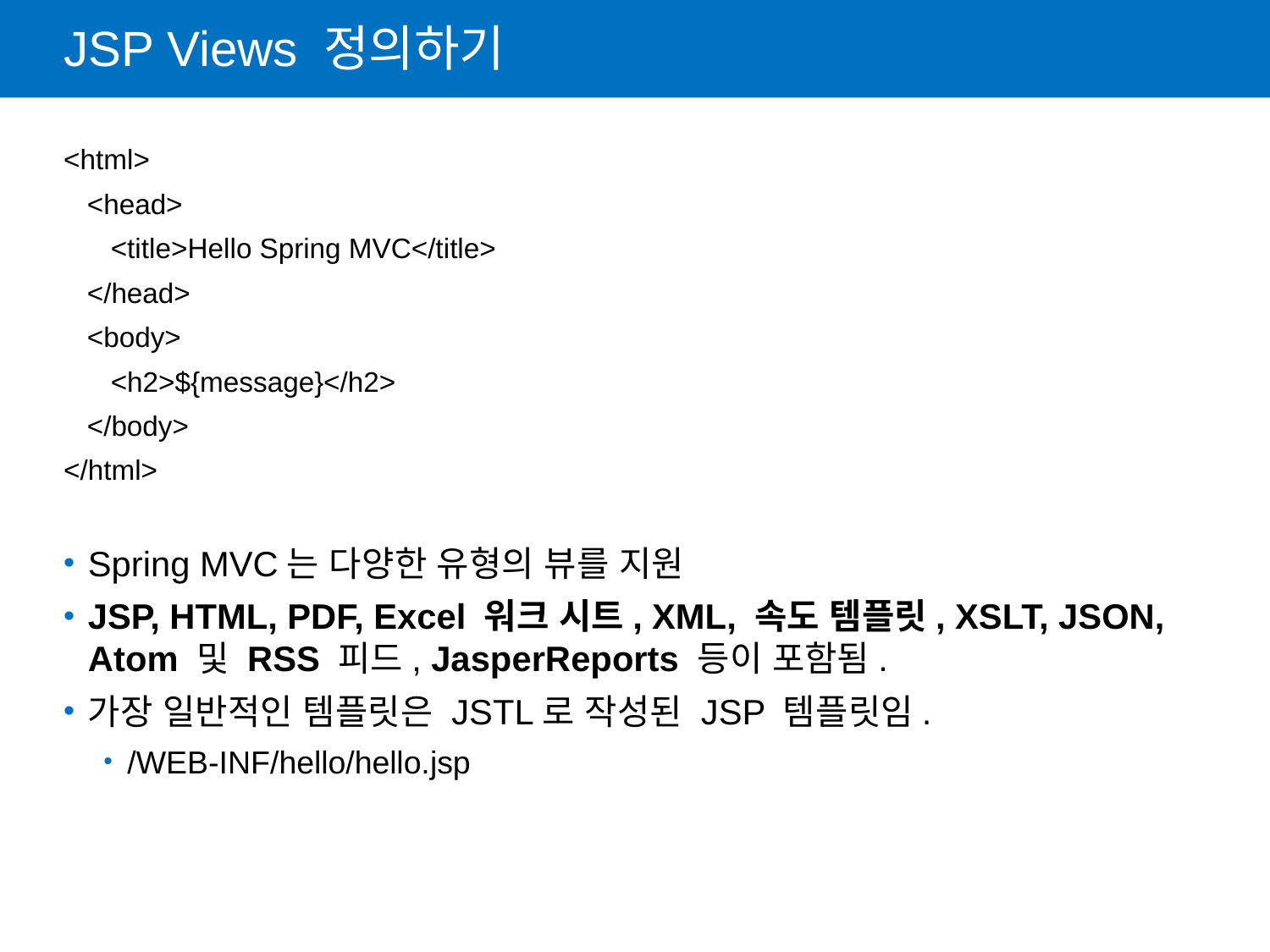

# JSP Views 정의하기
<html>
   <head>
      <title>Hello Spring MVC</title>
   </head>
   <body>
      <h2>${message}</h2>
   </body>
</html>

Spring MVC는 다양한 유형의 뷰를 지원
JSP, HTML, PDF, Excel 워크 시트, XML, 속도 템플릿, XSLT, JSON, Atom 및 RSS 피드, JasperReports 등이 포함됨.
가장 일반적인 템플릿은 JSTL로 작성된 JSP 템플릿임.
/WEB-INF/hello/hello.jsp